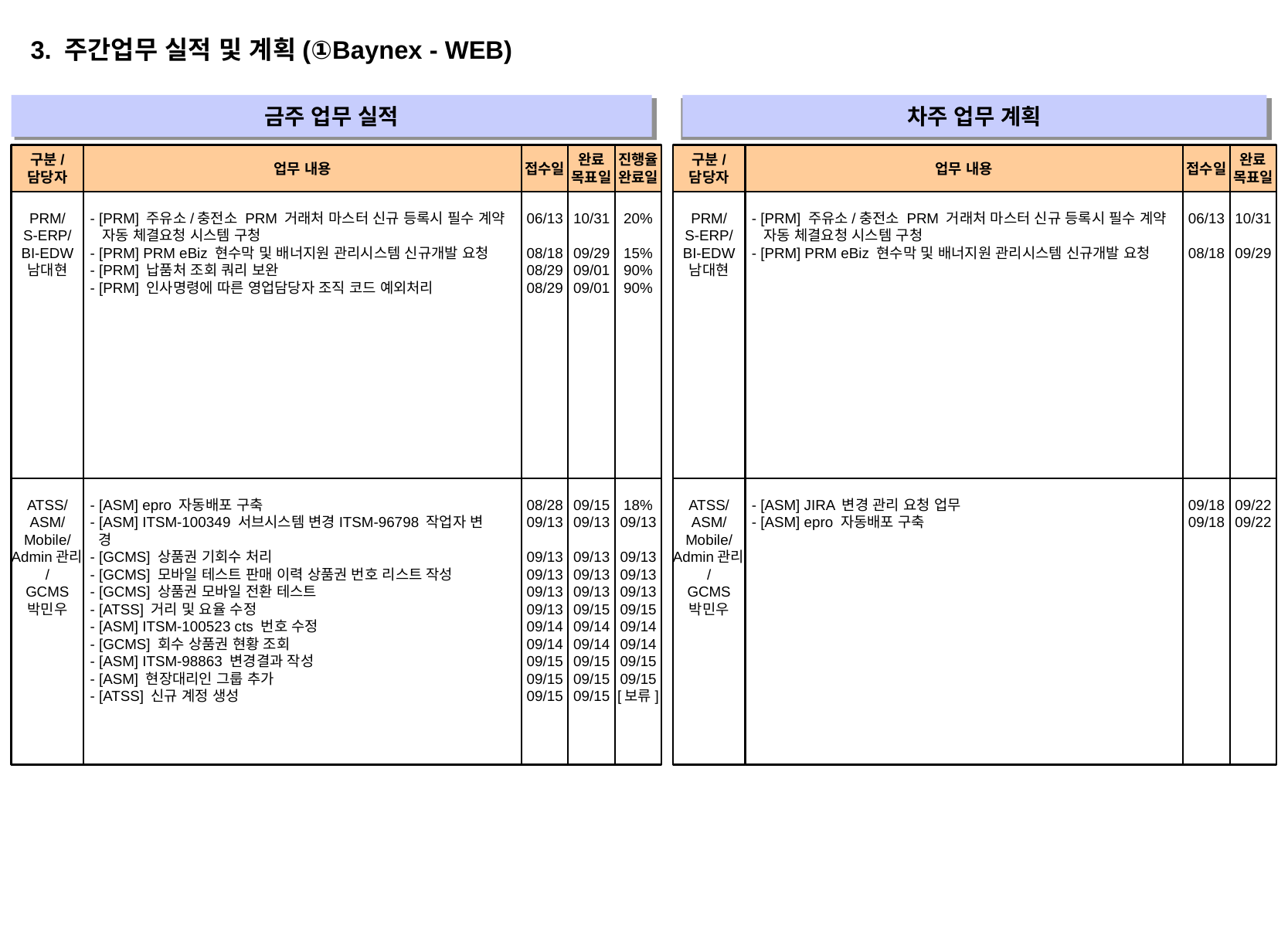

3. 주간업무 실적 및 계획(①Baynex - WEB)
금주 업무 실적
차주 업무 계획
" "
" "
구분/
담당자
업무 내용
접수일
완료
목표일
진행율
완료일
구분/
담당자
업무 내용
접수일
완료
목표일
PRM/
S-ERP/
BI-EDW
남대현

- [PRM] 주유소/충전소 PRM 거래처 마스터 신규 등록시 필수 계약
   자동 체결요청 시스템 구청
- [PRM] PRM eBiz 현수막 및 배너지원 관리시스템 신규개발 요청
- [PRM] 납품처 조회 쿼리 보완
- [PRM] 인사명령에 따른 영업담당자 조직 코드 예외처리
06/13
08/18
08/29
08/29
10/31
09/29
09/01
09/01
20%
15%
90%
90%
PRM/
S-ERP/
BI-EDW
남대현

- [PRM] 주유소/충전소 PRM 거래처 마스터 신규 등록시 필수 계약
   자동 체결요청 시스템 구청
- [PRM] PRM eBiz 현수막 및 배너지원 관리시스템 신규개발 요청
06/13
08/18
10/31
09/29
ATSS/
ASM/
Mobile/
Admin관리/
GCMS
박민우

- [ASM] epro 자동배포 구축
- [ASM] ITSM-100349 서브시스템 변경ITSM-96798 작업자 변
  경
- [GCMS] 상품권 기회수 처리
- [GCMS] 모바일 테스트 판매 이력 상품권 번호 리스트 작성
- [GCMS] 상품권 모바일 전환 테스트
- [ATSS] 거리 및 요율 수정
- [ASM] ITSM-100523 cts 번호 수정
- [GCMS] 회수 상품권 현황 조회
- [ASM] ITSM-98863 변경결과 작성
- [ASM] 현장대리인 그룹 추가
- [ATSS] 신규 계정 생성
08/28
09/13
09/13
09/13
09/13
09/13
09/14
09/14
09/15
09/15
09/15
09/15
09/13
09/13
09/13
09/13
09/15
09/14
09/14
09/15
09/15
09/15
18%
09/13
09/13
09/13
09/13
09/15
09/14
09/14
09/15
09/15
[보류]
ATSS/
ASM/
Mobile/
Admin관리/
GCMS
박민우

- [ASM] JIRA 변경 관리 요청 업무
- [ASM] epro 자동배포 구축
09/18
09/18
09/22
09/22